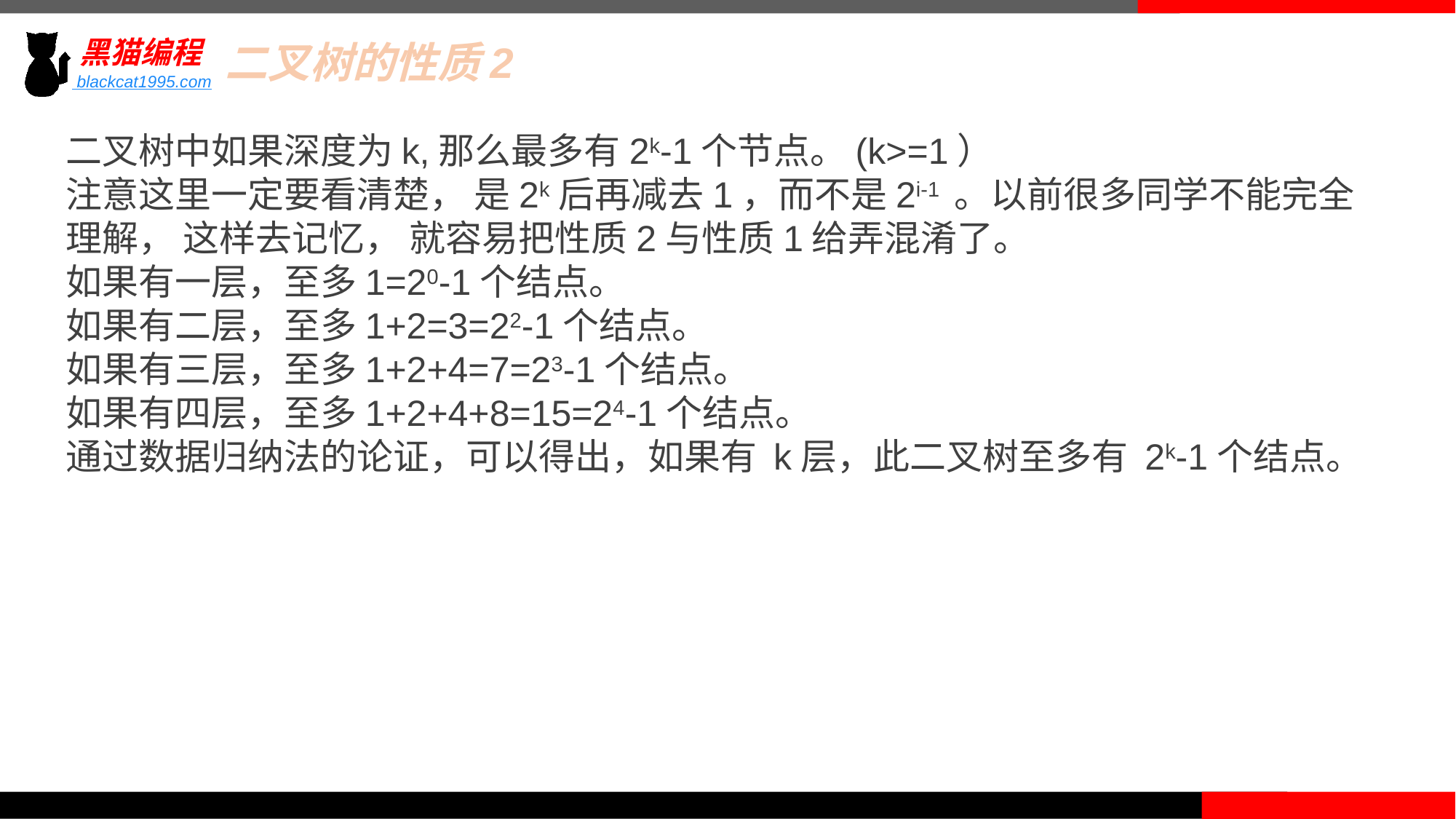

二叉树的性质2
二叉树中如果深度为k,那么最多有2k-1个节点。(k>=1）
注意这里一定要看清楚， 是2k后再减去1，而不是2i-1 。以前很多同学不能完全理解， 这样去记忆， 就容易把性质2与性质1给弄混淆了。
如果有一层，至多1=20-1个结点。
如果有二层，至多1+2=3=22-1个结点。
如果有三层，至多1+2+4=7=23-1个结点。
如果有四层，至多1+2+4+8=15=24-1个结点。
通过数据归纳法的论证，可以得出，如果有 k层，此二叉树至多有 2k-1个结点。